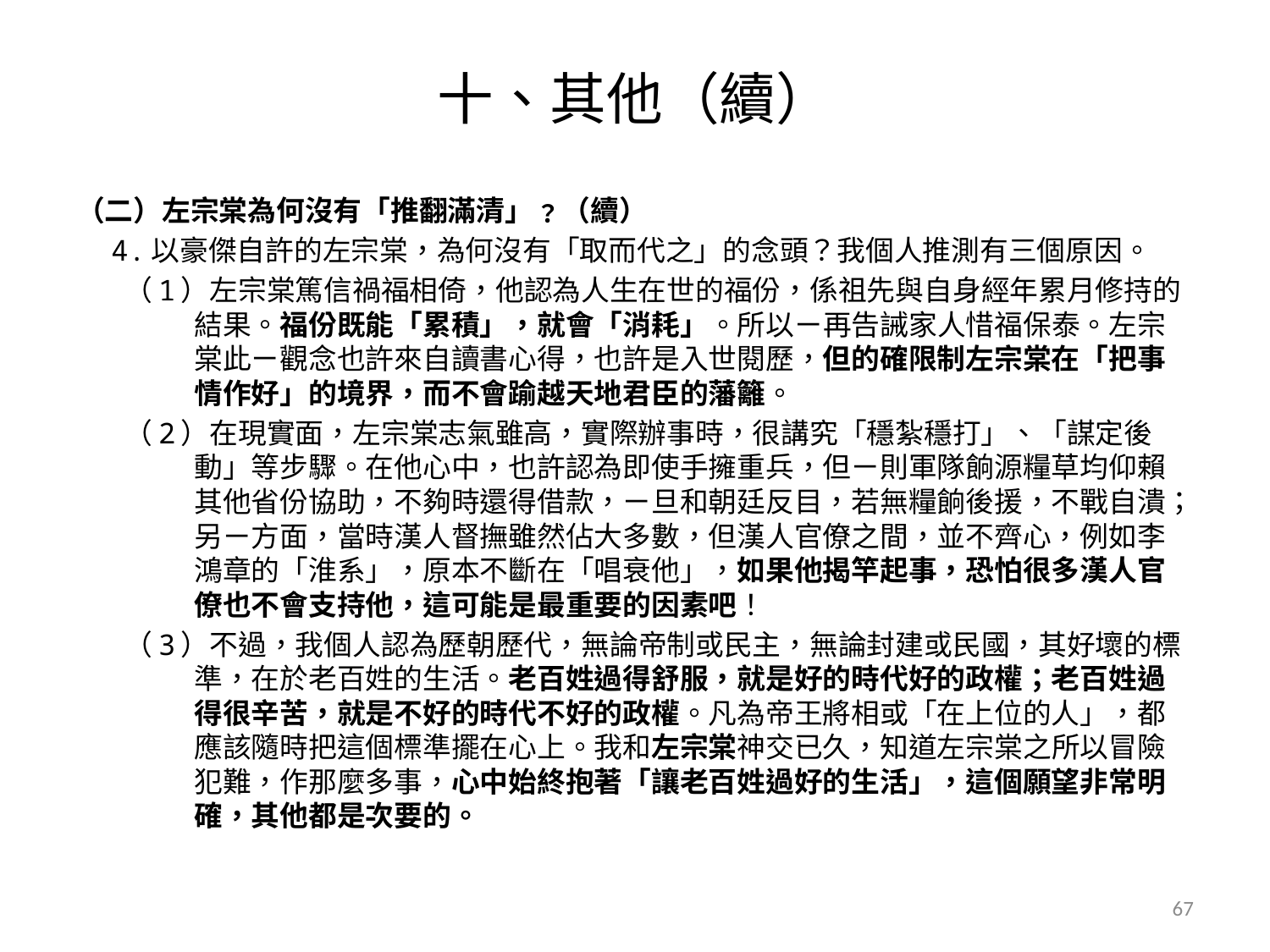

# 十、其他（續）
（二）左宗棠為何沒有「推翻滿清」﹖（續）
4.以豪傑自許的左宗棠，為何沒有「取而代之」的念頭？我個人推測有三個原因。
（1）左宗棠篤信禍福相倚，他認為人生在世的福份，係祖先與自身經年累月修持的結果。福份既能「累積」，就會「消耗」。所以ㄧ再告誡家人惜福保泰。左宗棠此ㄧ觀念也許來自讀書心得，也許是入世閱歷，但的確限制左宗棠在「把事情作好」的境界，而不會踰越天地君臣的藩籬。
（2）在現實面，左宗棠志氣雖高，實際辦事時，很講究「穩紮穩打」、「謀定後動」等步驟。在他心中，也許認為即使手擁重兵，但ㄧ則軍隊餉源糧草均仰賴其他省份協助，不夠時還得借款，ㄧ旦和朝廷反目，若無糧餉後援，不戰自潰；另ㄧ方面，當時漢人督撫雖然佔大多數，但漢人官僚之間，並不齊心，例如李鴻章的「淮系」，原本不斷在「唱衰他」，如果他揭竿起事，恐怕很多漢人官僚也不會支持他，這可能是最重要的因素吧！
（3）不過，我個人認為歷朝歷代，無論帝制或民主，無論封建或民國，其好壞的標準，在於老百姓的生活。老百姓過得舒服，就是好的時代好的政權；老百姓過得很辛苦，就是不好的時代不好的政權。凡為帝王將相或「在上位的人」，都應該隨時把這個標準擺在心上。我和左宗棠神交已久，知道左宗棠之所以冒險犯難，作那麼多事，心中始終抱著「讓老百姓過好的生活」，這個願望非常明確，其他都是次要的。

67